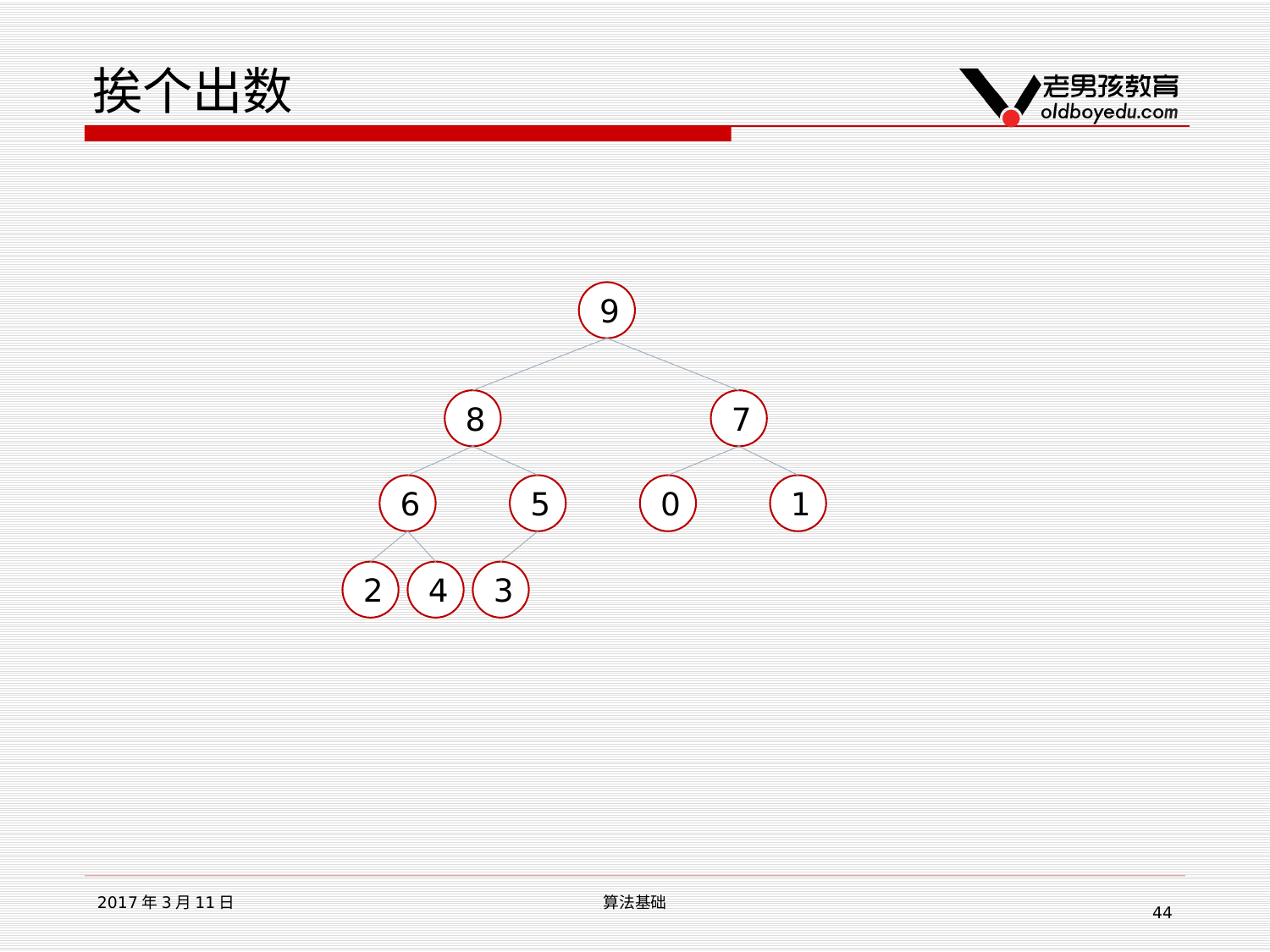

# 挨个出数
9
8
7
6
5
0
1
2
4
3
2017年3月11日
算法基础
44